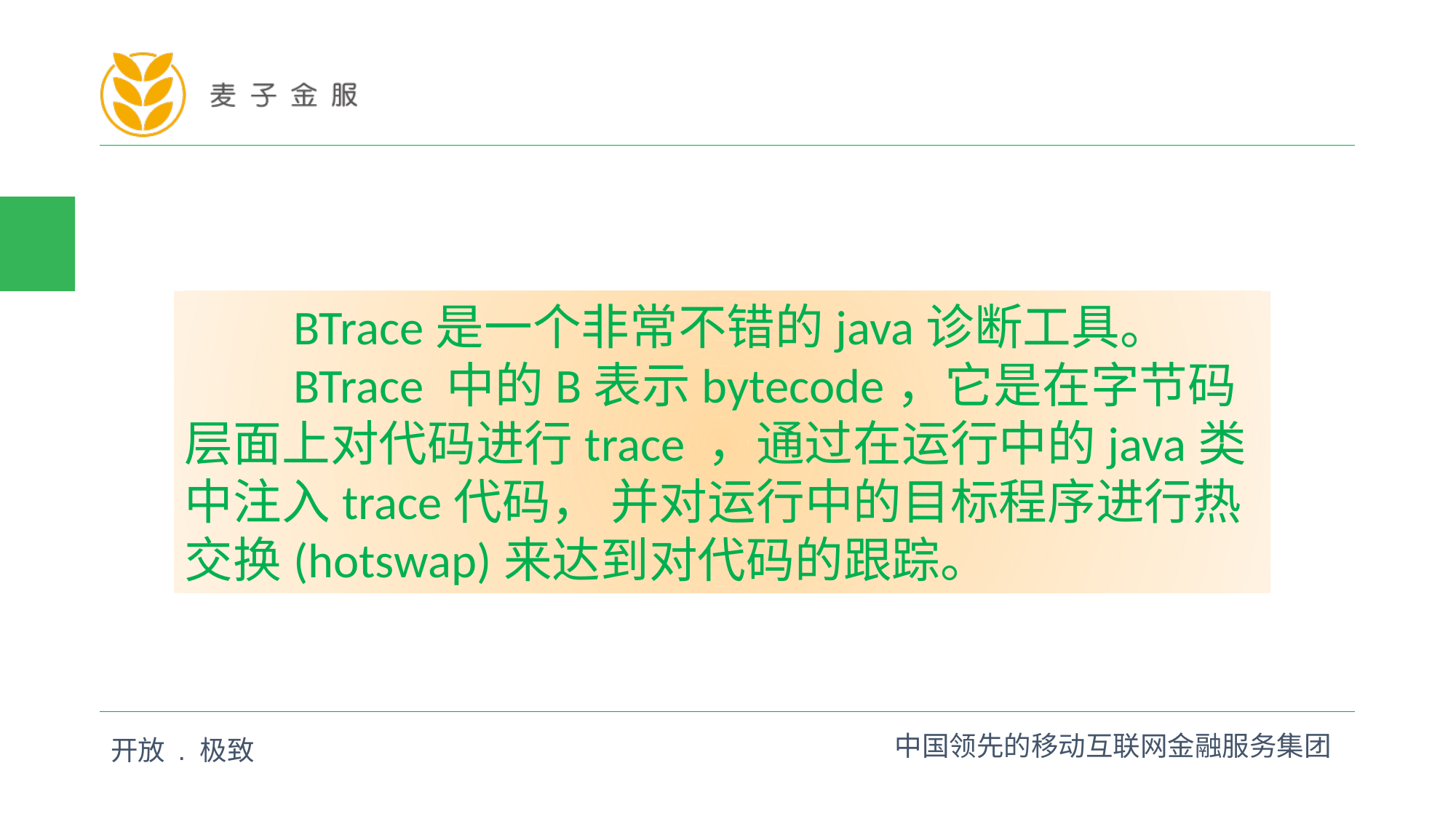

BTrace是一个非常不错的java诊断工具。
	BTrace 中的B表示bytecode，它是在字节码层面上对代码进行trace ，通过在运行中的java类中注入trace代码， 并对运行中的目标程序进行热交换(hotswap)来达到对代码的跟踪。